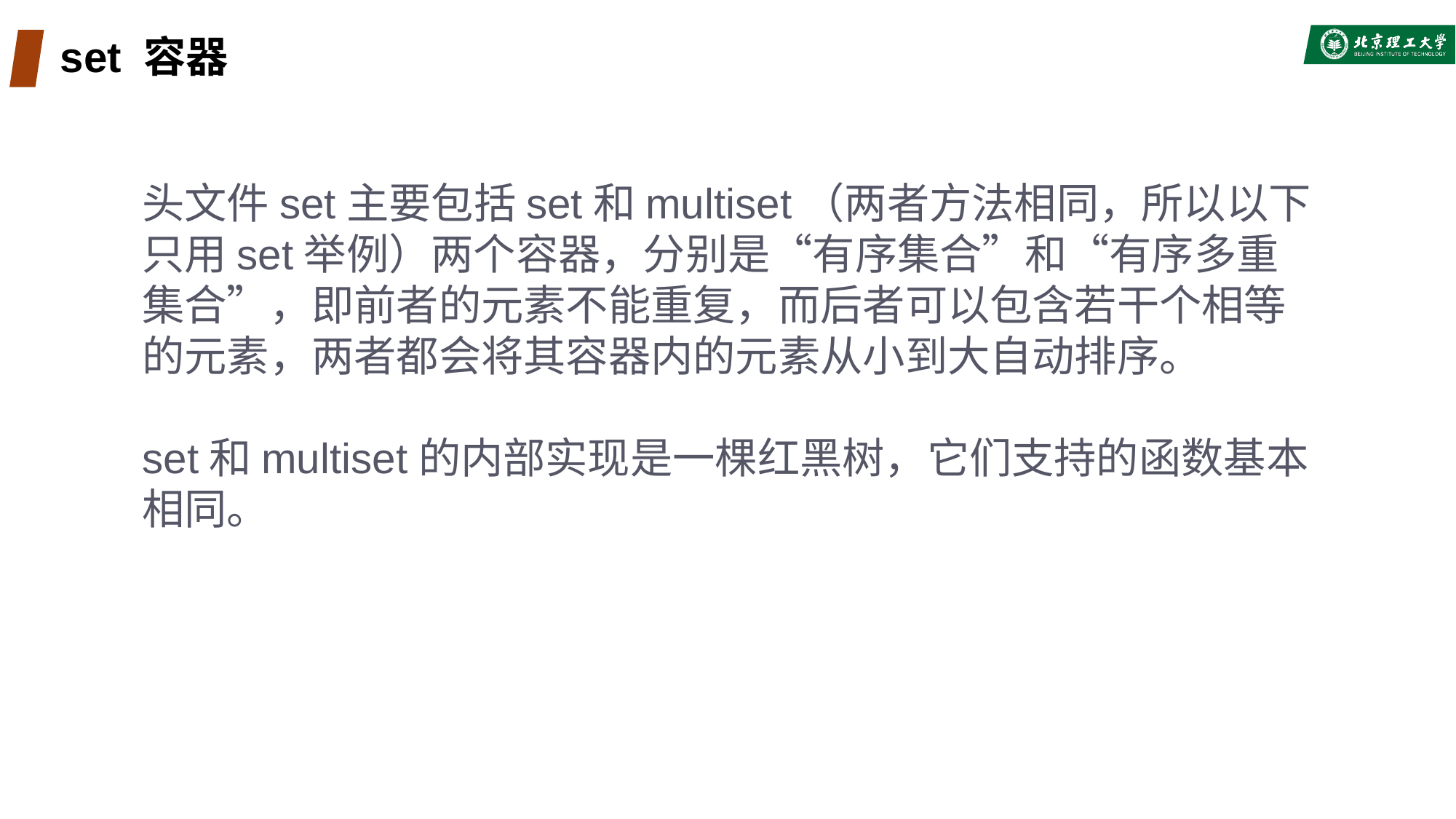

# set 容器
头文件set主要包括set和multiset（两者方法相同，所以以下只用set举例）两个容器，分别是“有序集合”和“有序多重集合”，即前者的元素不能重复，而后者可以包含若干个相等的元素，两者都会将其容器内的元素从小到大自动排序。

set和multiset的内部实现是一棵红黑树，它们支持的函数基本相同。